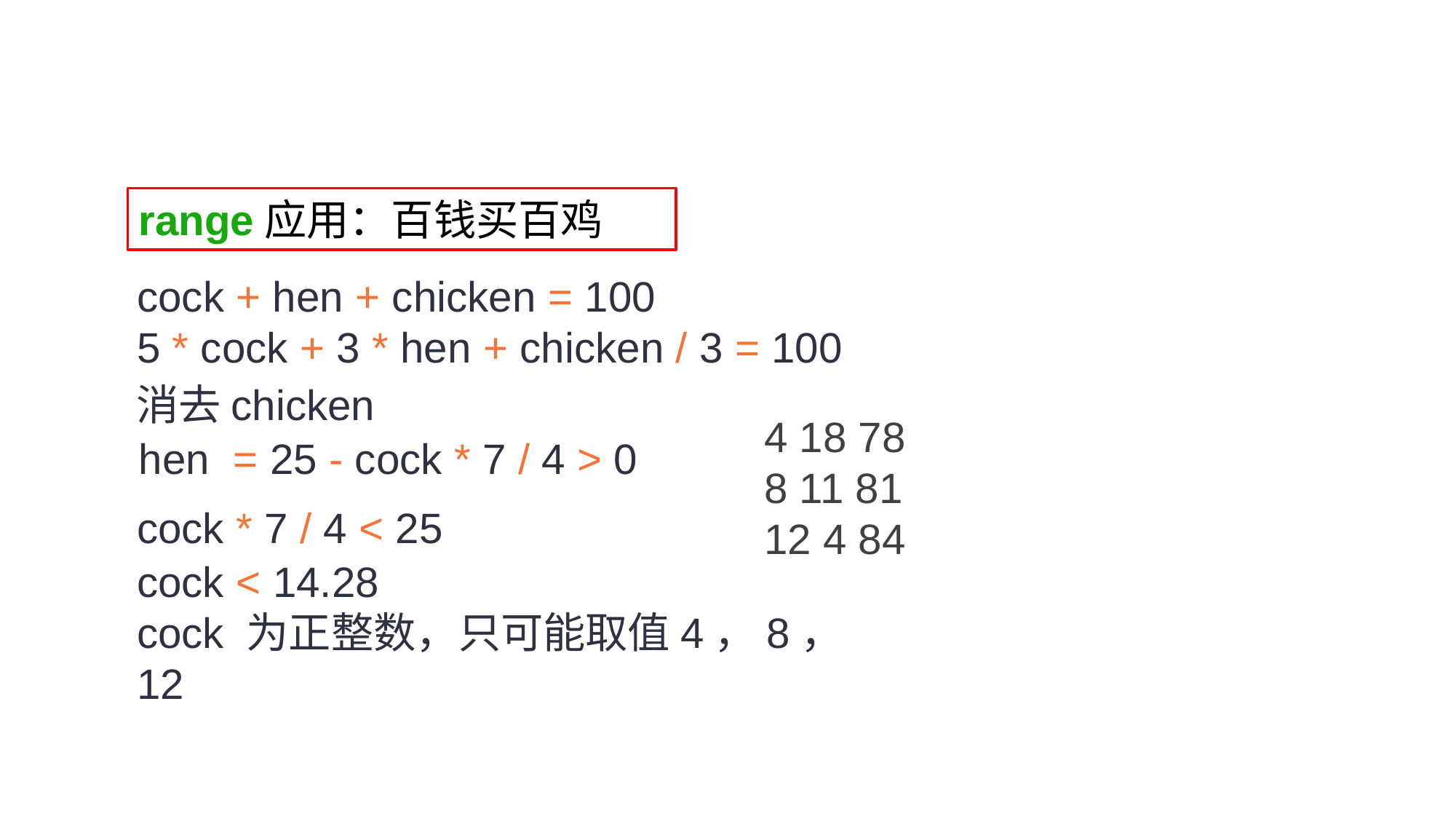

range应用：百钱买百鸡
cock + hen + chicken = 100
5 * cock + 3 * hen + chicken / 3 = 100
消去chicken
4 18 78
8 11 81
12 4 84
hen  = 25 - cock * 7 / 4 > 0
cock * 7 / 4 < 25
cock < 14.28
cock 为正整数，只可能取值4，8，12